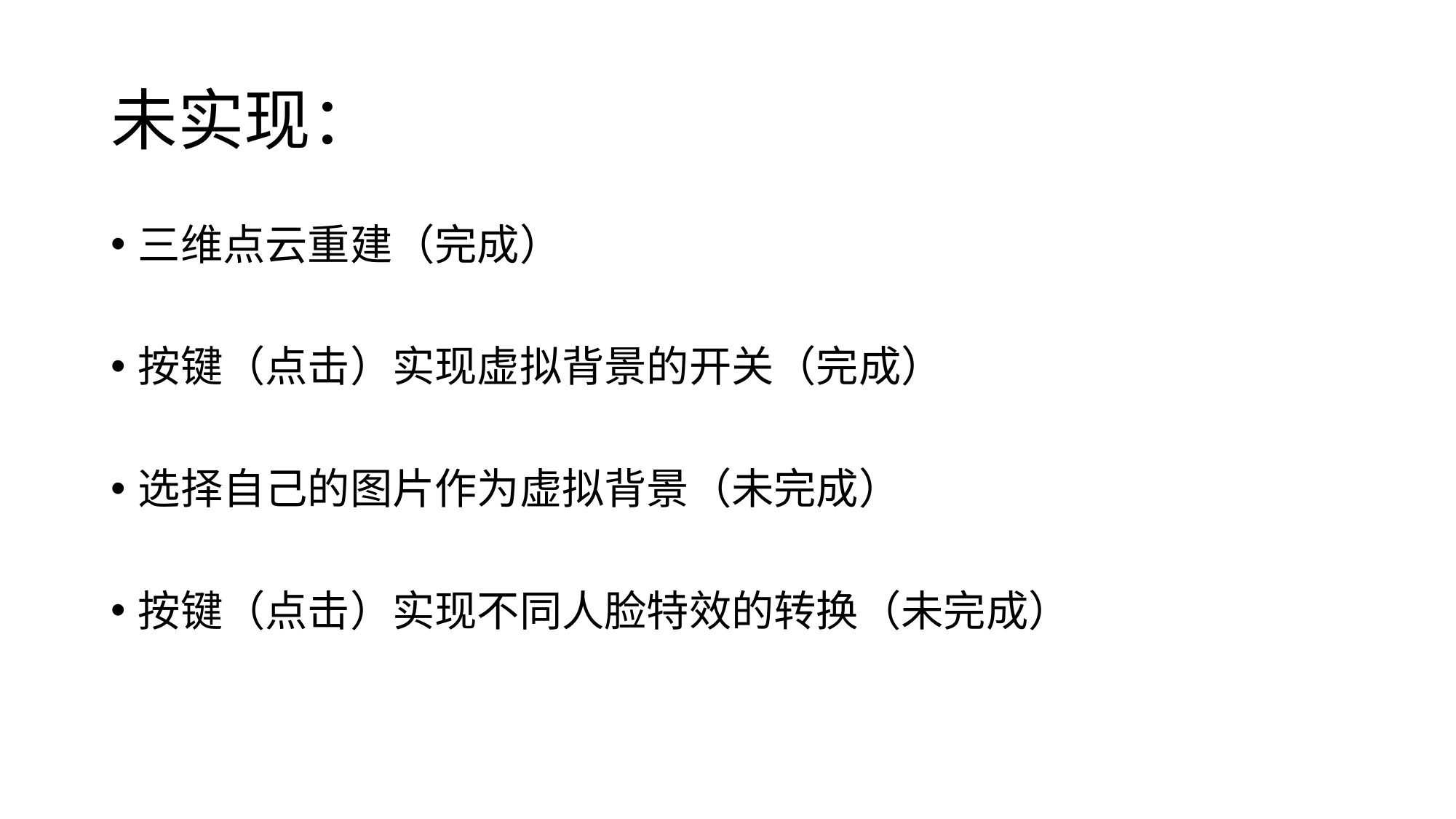

# 未实现：
三维点云重建（完成）

按键（点击）实现虚拟背景的开关（完成）

选择自己的图片作为虚拟背景（未完成）

按键（点击）实现不同人脸特效的转换（未完成）